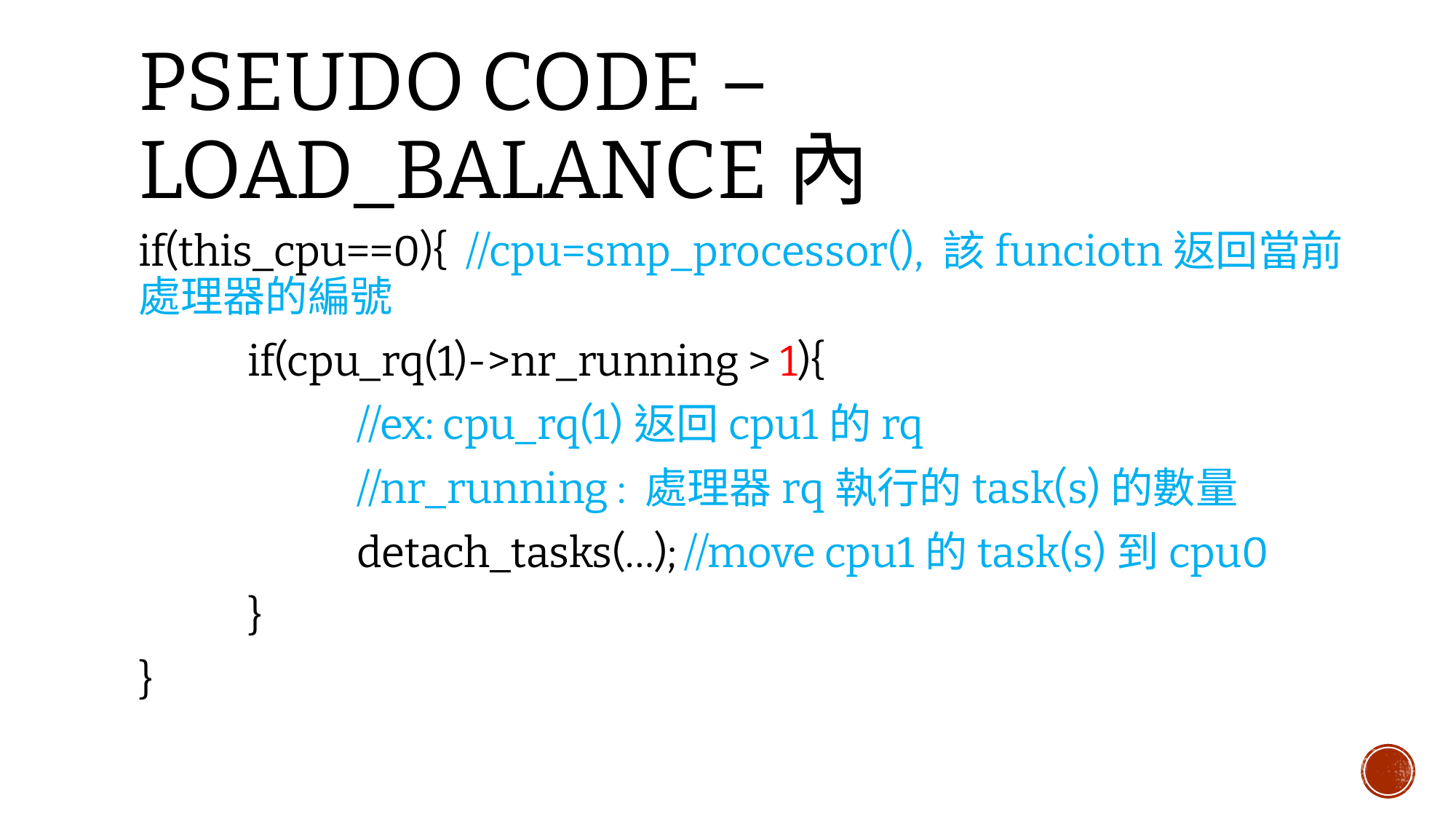

# Pseudo code – load_balance內
if(this_cpu==0){	//cpu=smp_processor(), 該funciotn返回當前處理器的編號
	if(cpu_rq(1)->nr_running > 1){
		//ex: cpu_rq(1)返回cpu1的rq
		//nr_running : 處理器rq執行的task(s)的數量
		detach_tasks(…);	//move cpu1的task(s)到cpu0
	}
}